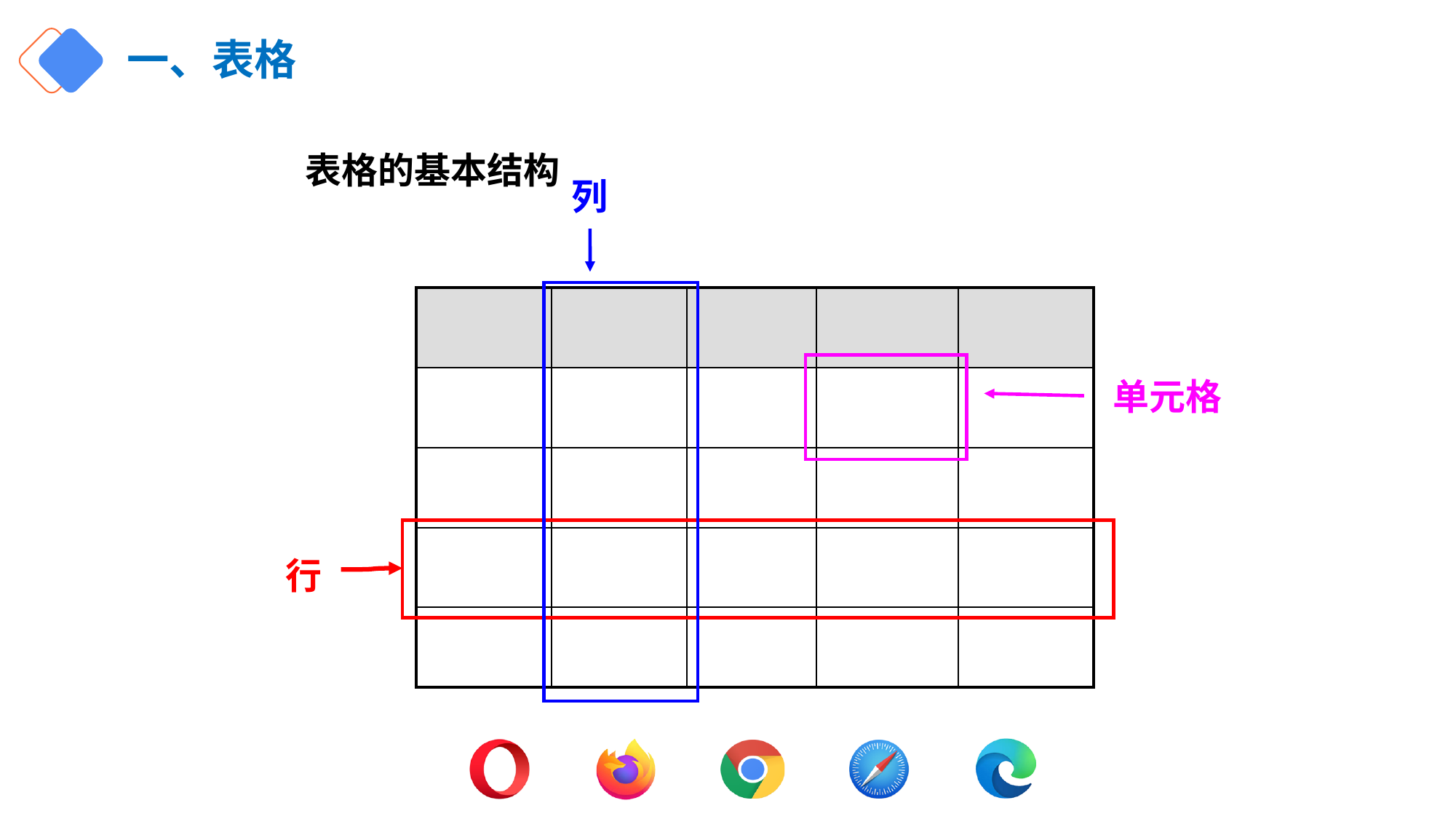

# 一、表格
表格的基本结构
列

|  |  |  |  |  |
| --- | --- | --- | --- | --- |
|  |  |  |  |  |
|  |  |  |  |  |
|  |  |  |  |  |
|  |  |  |  |  |

单元格

行